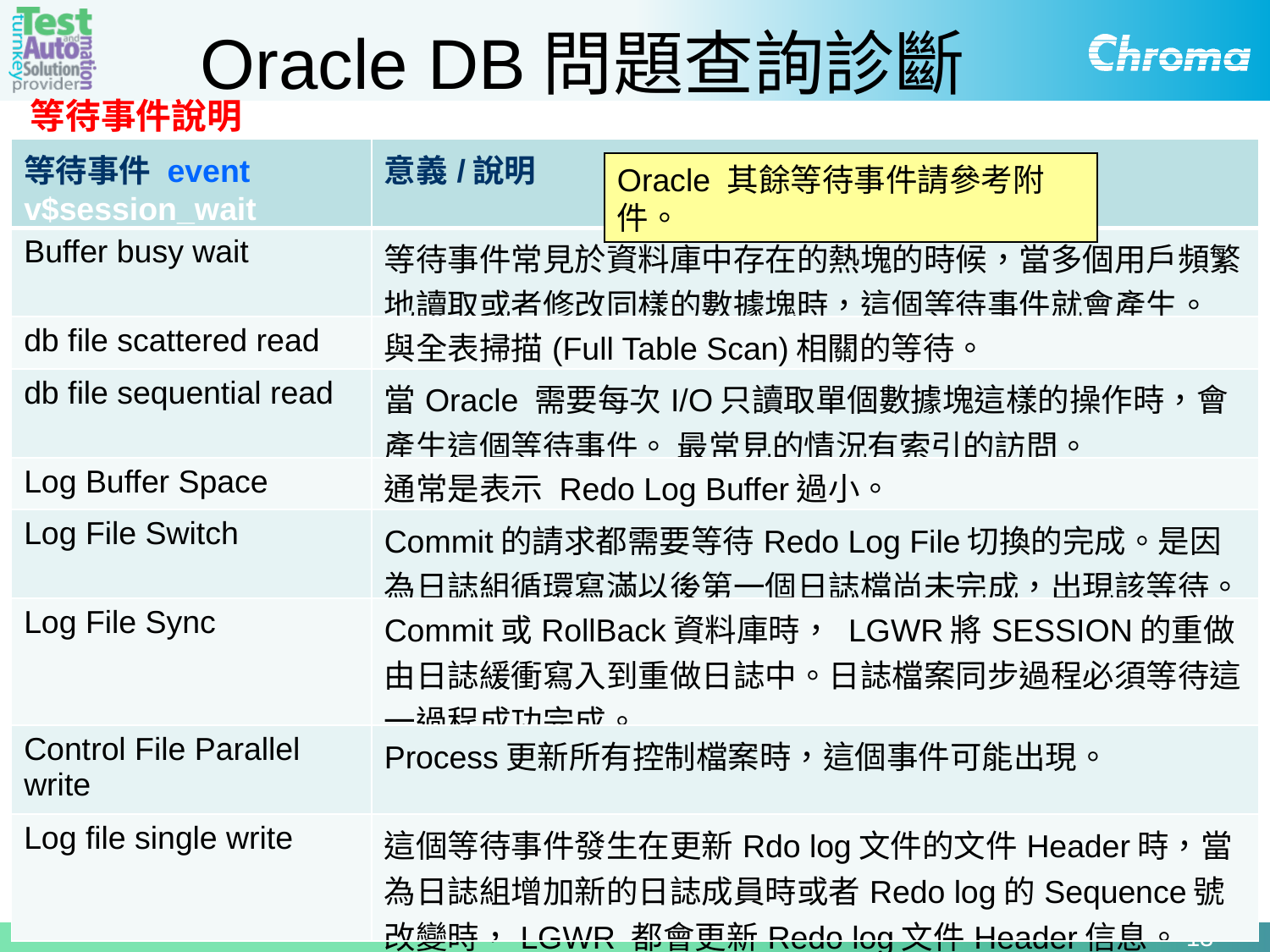

Oracle DB問題查詢診斷
 等待事件說明
| 等待事件 event v$session\_wait | 意義/說明 |
| --- | --- |
| Buffer busy wait | 等待事件常見於資料庫中存在的熱塊的時候，當多個用戶頻繁地讀取或者修改同樣的數據塊時，這個等待事件就會產生。 |
| db file scattered read | 與全表掃描(Full Table Scan)相關的等待。 |
| db file sequential read | 當Oracle 需要每次I/O只讀取單個數據塊這樣的操作時，會產生這個等待事件。 最常見的情況有索引的訪問。 |
| Log Buffer Space | 通常是表示 Redo Log Buffer過小。 |
| Log File Switch | Commit的請求都需要等待Redo Log File切換的完成。是因為日誌組循環寫滿以後第一個日誌檔尚未完成，出現該等待。 |
| Log File Sync | Commit或RollBack資料庫時， LGWR將SESSION的重做由日誌緩衝寫入到重做日誌中。日誌檔案同步過程必須等待這一過程成功完成。 |
| Control File Parallel write | Process更新所有控制檔案時，這個事件可能出現。 |
| Log file single write | 這個等待事件發生在更新Rdo log文件的文件Header時，當為日誌組增加新的日誌成員時或者Redo log的Sequence號改變時，LGWR 都會更新Redo log文件Header信息。 |
Oracle 其餘等待事件請參考附件。